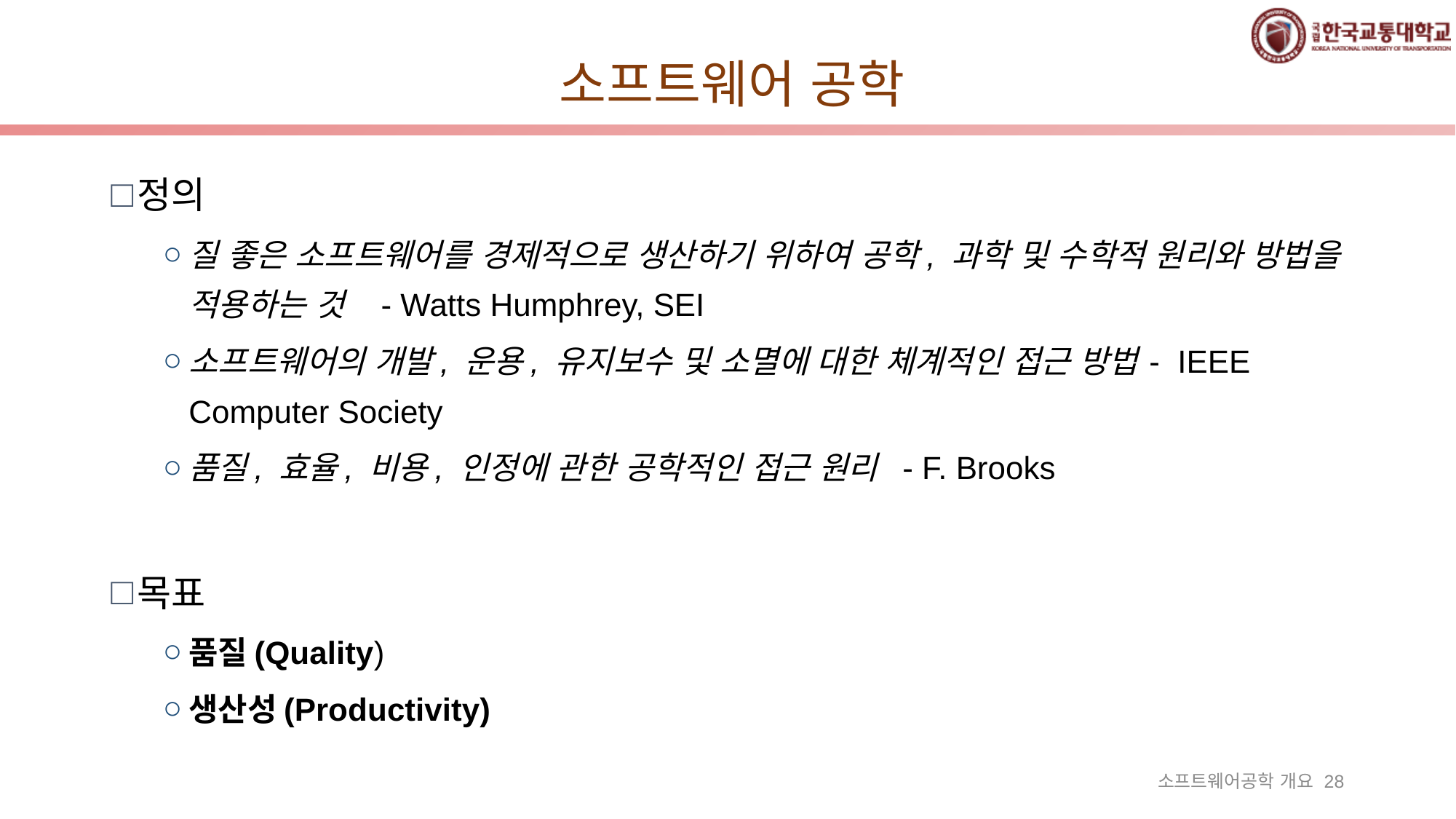

# 소프트웨어 공학
정의
질 좋은 소프트웨어를 경제적으로 생산하기 위하여 공학, 과학 및 수학적 원리와 방법을 적용하는 것 	- Watts Humphrey, SEI
소프트웨어의 개발, 운용, 유지보수 및 소멸에 대한 체계적인 접근 방법				-  IEEE Computer Society
품질, 효율, 비용, 인정에 관한 공학적인 접근 원리  - F. Brooks

목표
품질(Quality)
생산성(Productivity)
소프트웨어공학 개요 28